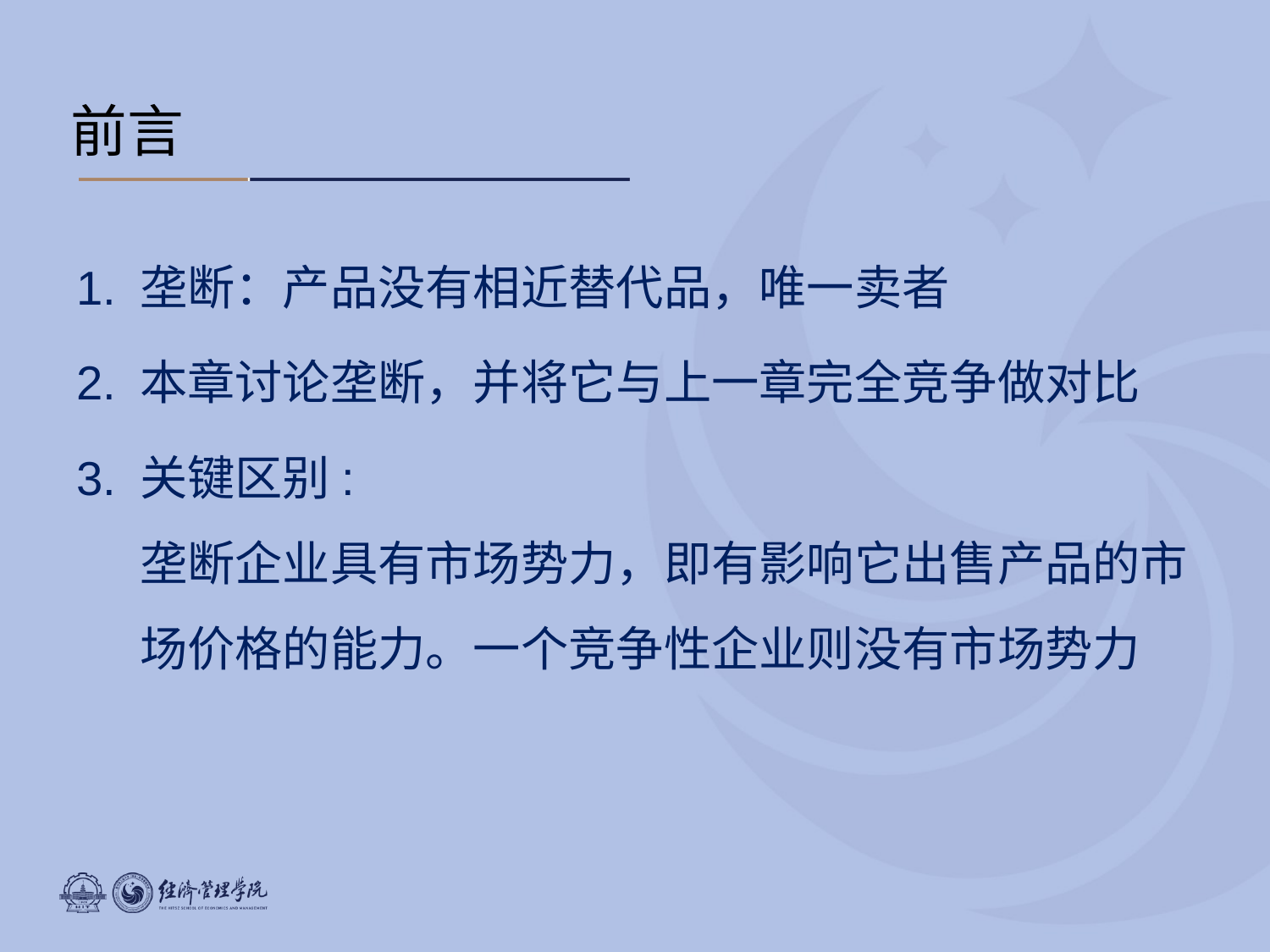

前言
垄断：产品没有相近替代品，唯一卖者
本章讨论垄断，并将它与上一章完全竞争做对比
关键区别:
垄断企业具有市场势力，即有影响它出售产品的市场价格的能力。一个竞争性企业则没有市场势力